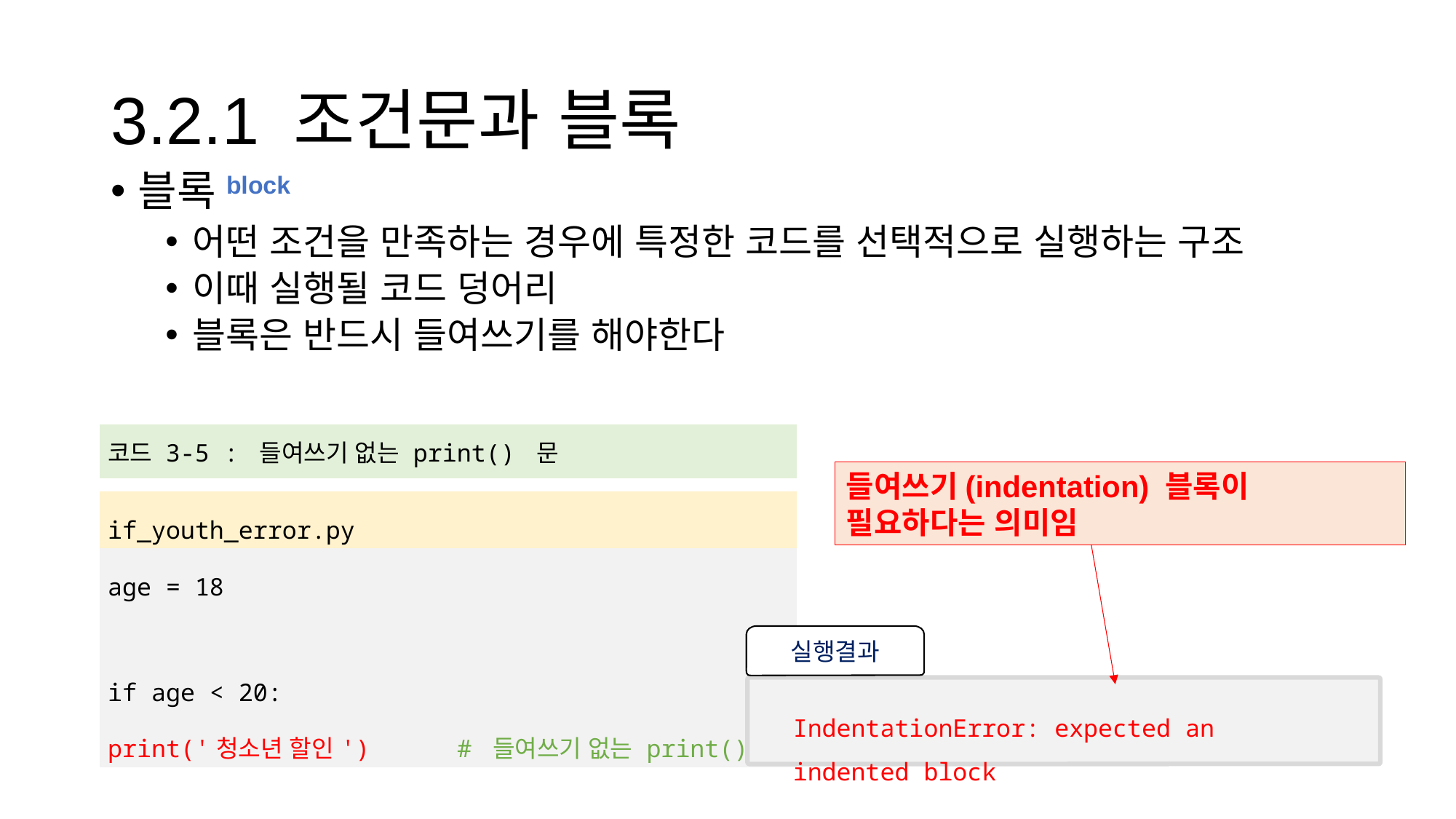

# 3.2.1 조건문과 블록
블록block
어떤 조건을 만족하는 경우에 특정한 코드를 선택적으로 실행하는 구조
이때 실행될 코드 덩어리
블록은 반드시 들여쓰기를 해야한다
| 코드 3-5 : 들여쓰기 없는 print() 문 |
| --- |
|  |
| if\_youth\_error.py |
| age = 18 if age < 20: print('청소년 할인') # 들여쓰기 없는 print()문 |
들여쓰기(indentation) 블록이 필요하다는 의미임
실행결과

IndentationError: expected an indented block